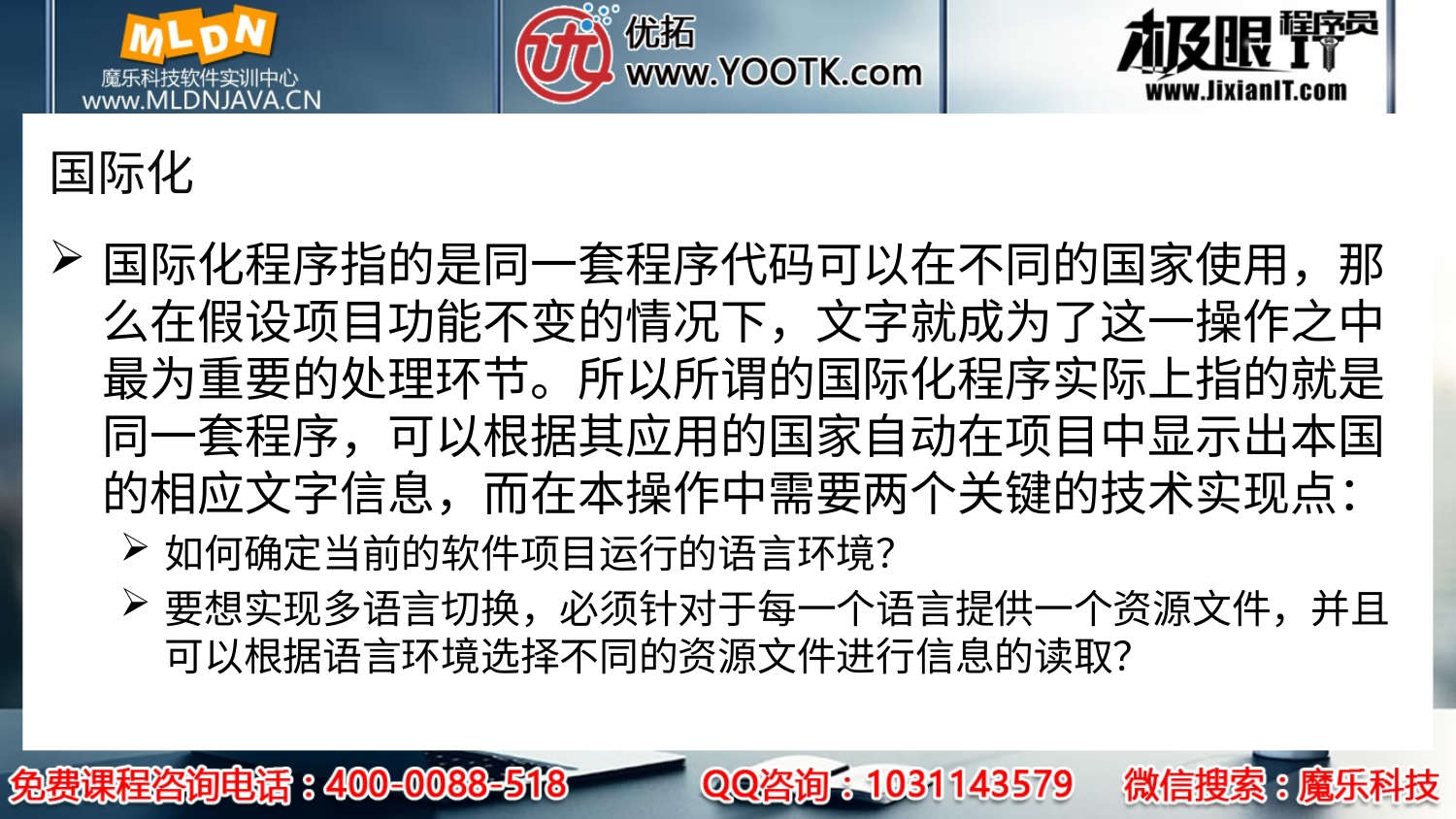

# 国际化
国际化程序指的是同一套程序代码可以在不同的国家使用，那么在假设项目功能不变的情况下，文字就成为了这一操作之中最为重要的处理环节。所以所谓的国际化程序实际上指的就是同一套程序，可以根据其应用的国家自动在项目中显示出本国的相应文字信息，而在本操作中需要两个关键的技术实现点：
如何确定当前的软件项目运行的语言环境？
要想实现多语言切换，必须针对于每一个语言提供一个资源文件，并且可以根据语言环境选择不同的资源文件进行信息的读取？